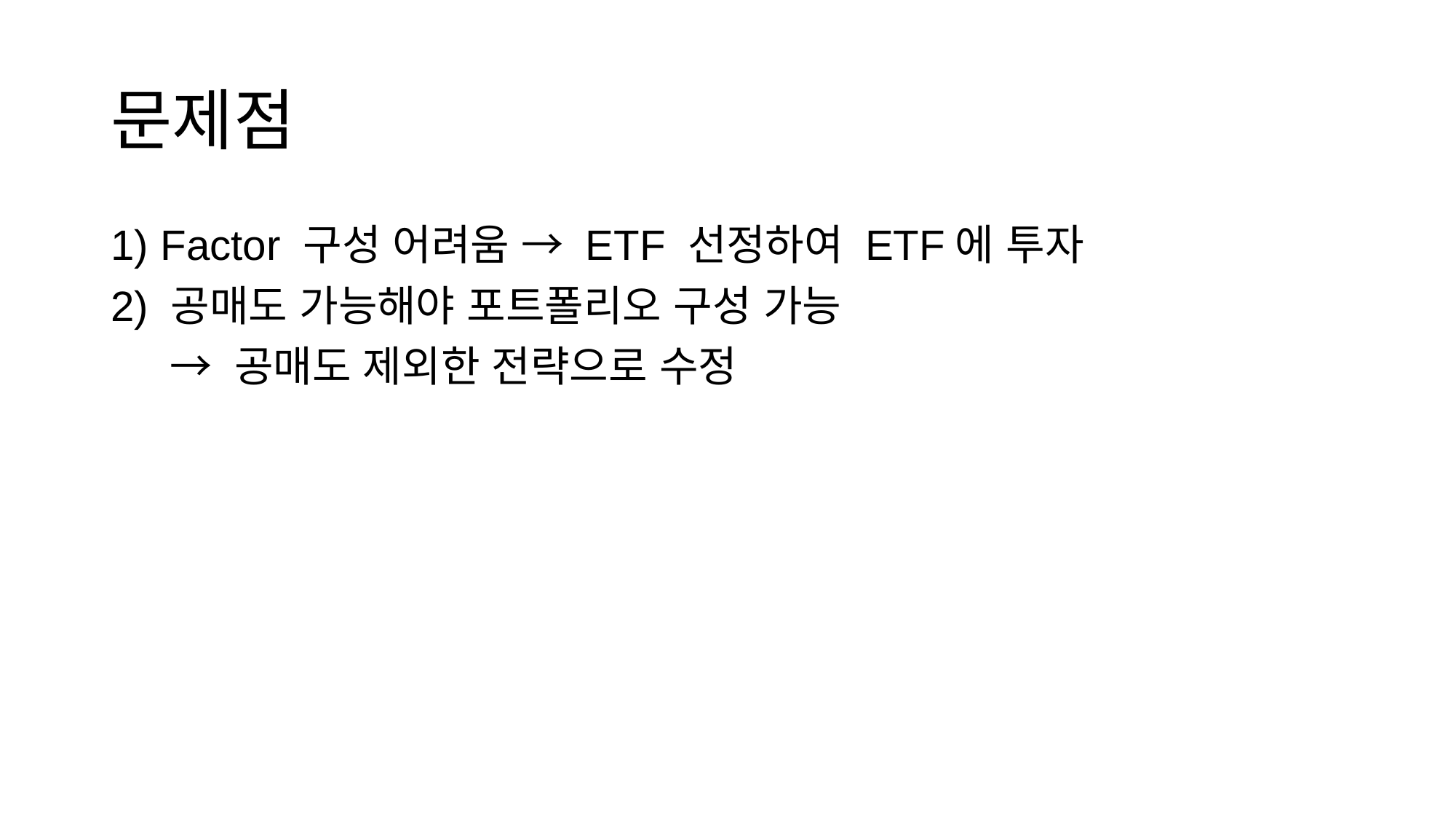

# 문제점
1) Factor 구성 어려움 → ETF 선정하여 ETF에 투자
2) 공매도 가능해야 포트폴리오 구성 가능
     → 공매도 제외한 전략으로 수정